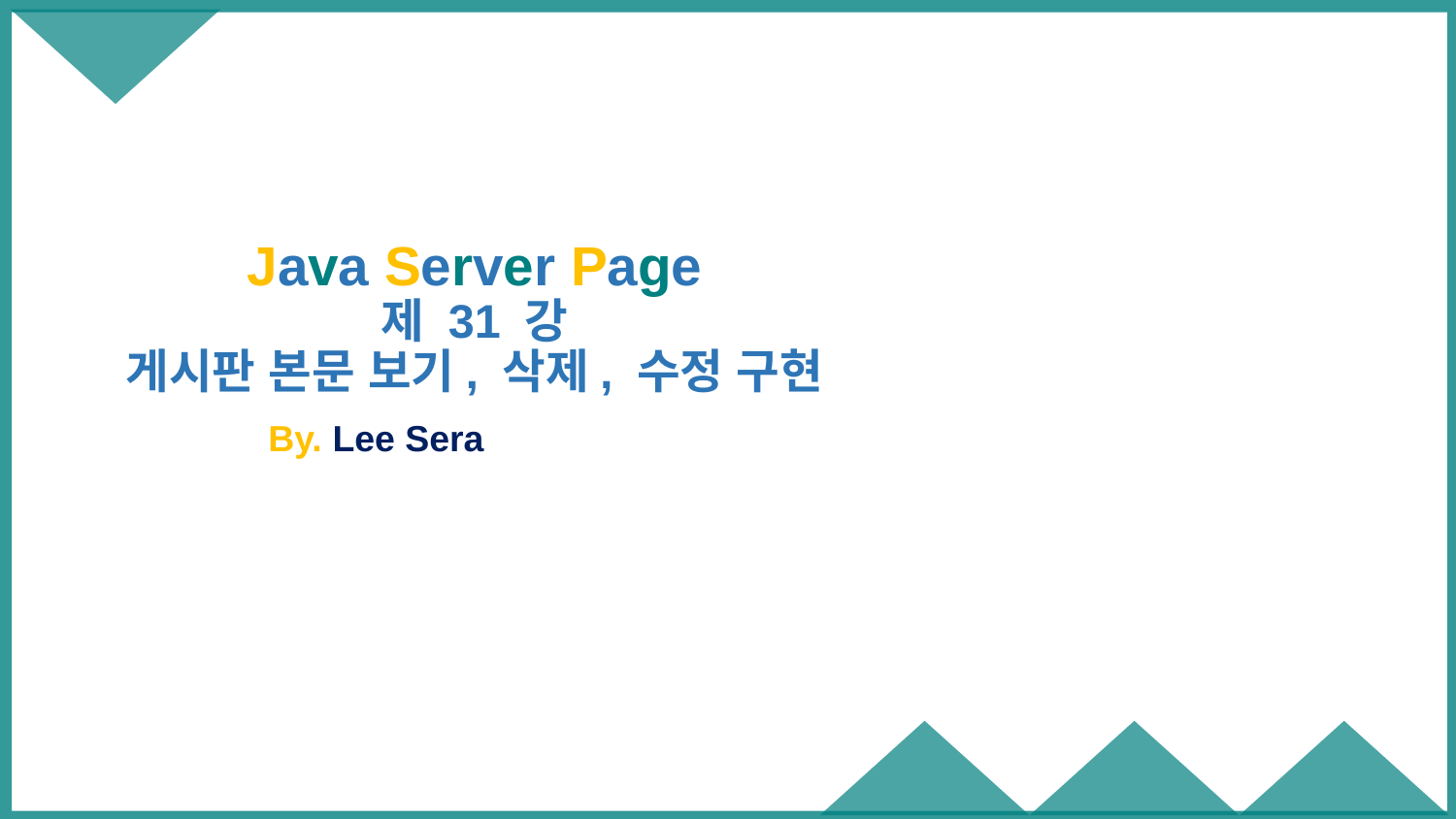

# Java Server Page 제 31 강 게시판 본문 보기, 삭제, 수정 구현
By. Lee Sera